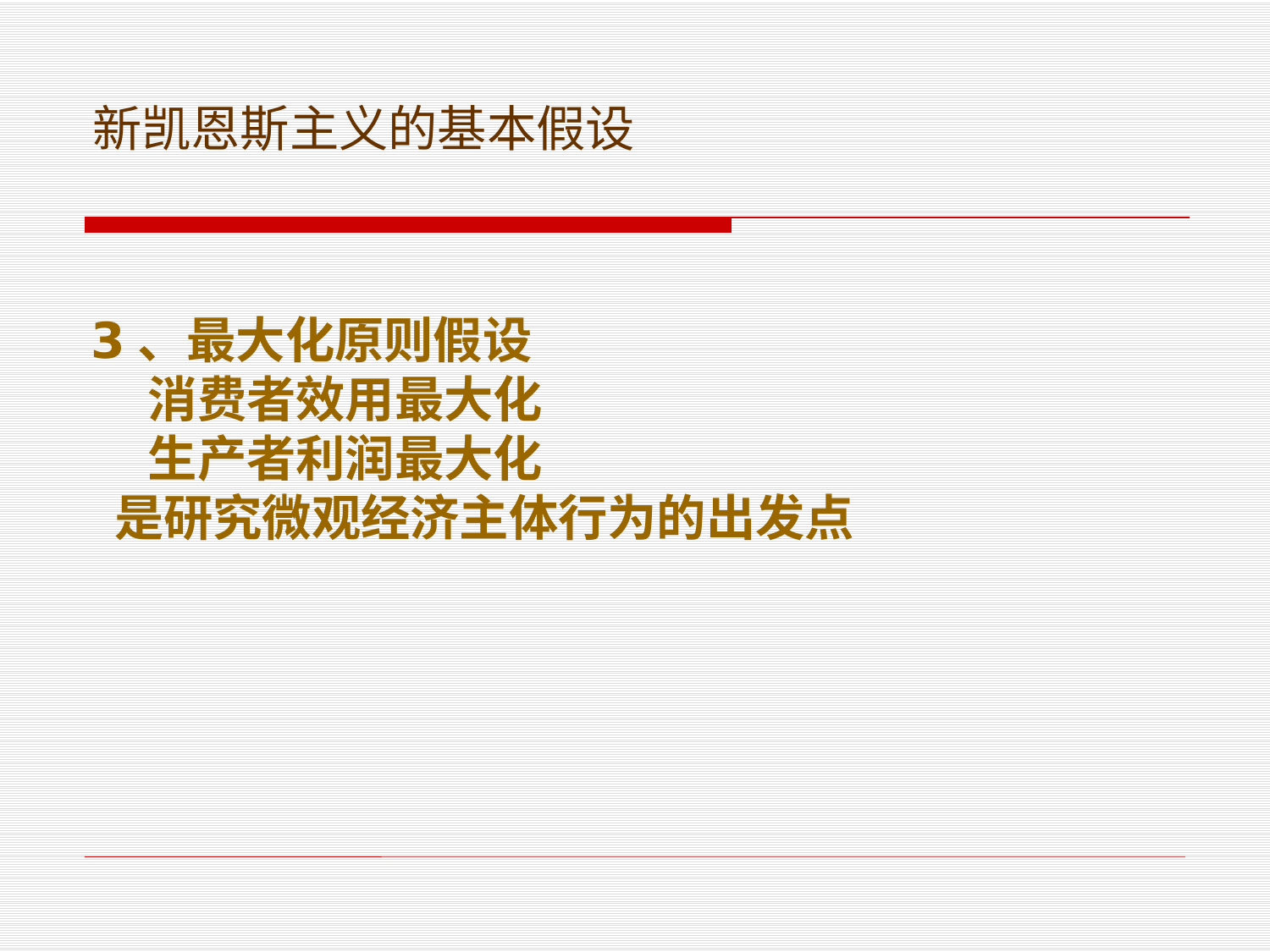

新凯恩斯主义的基本假设

3、最大化原则假设
    消费者效用最大化
    生产者利润最大化
 是研究微观经济主体行为的出发点